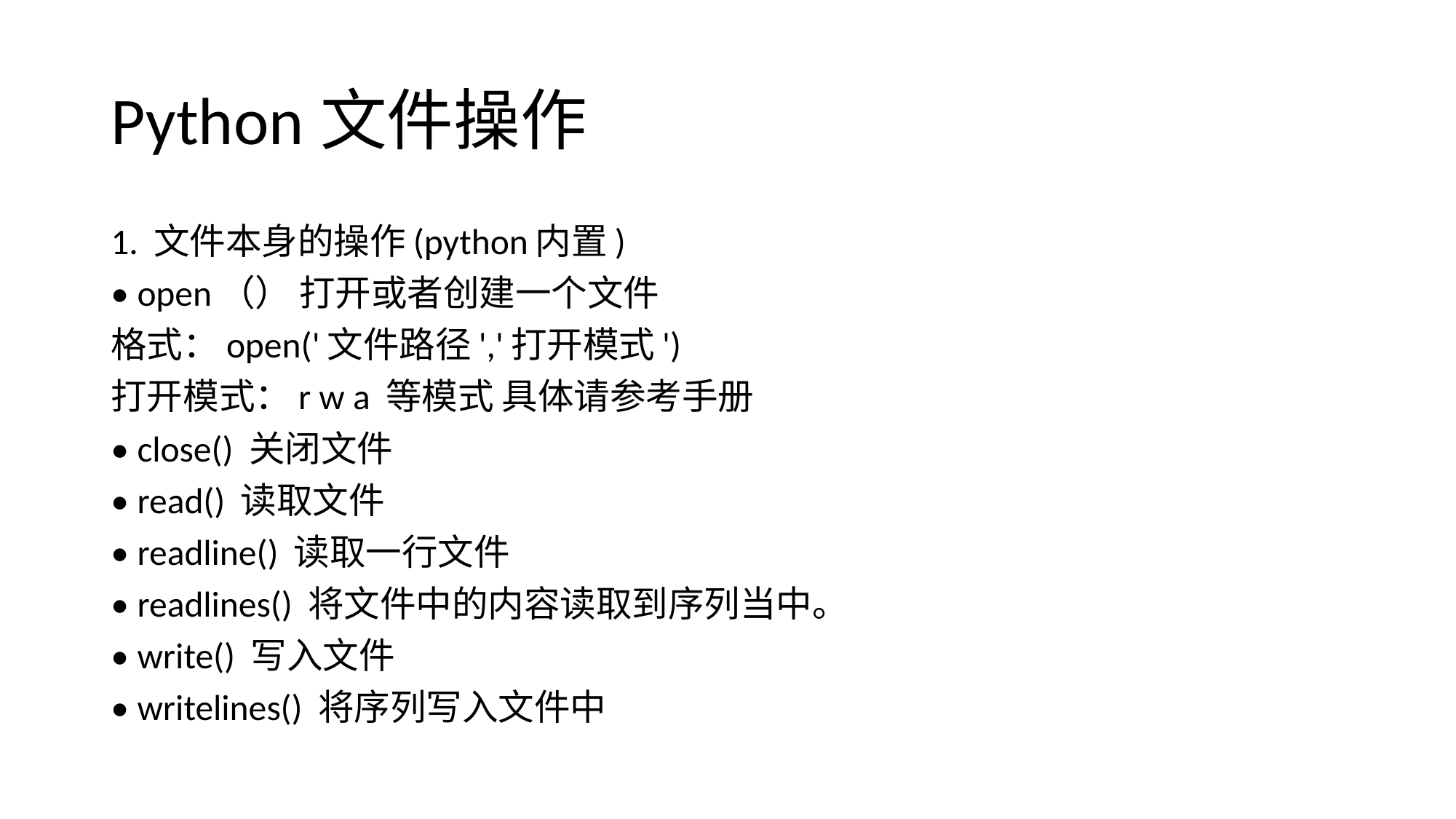

# Python文件操作
1. 文件本身的操作(python内置)
• open（） 打开或者创建一个文件
格式：open('文件路径','打开模式')
打开模式：r w a 等模式 具体请参考手册
• close() 关闭文件
• read() 读取文件
• readline() 读取一行文件
• readlines() 将文件中的内容读取到序列当中。
• write() 写入文件
• writelines() 将序列写入文件中